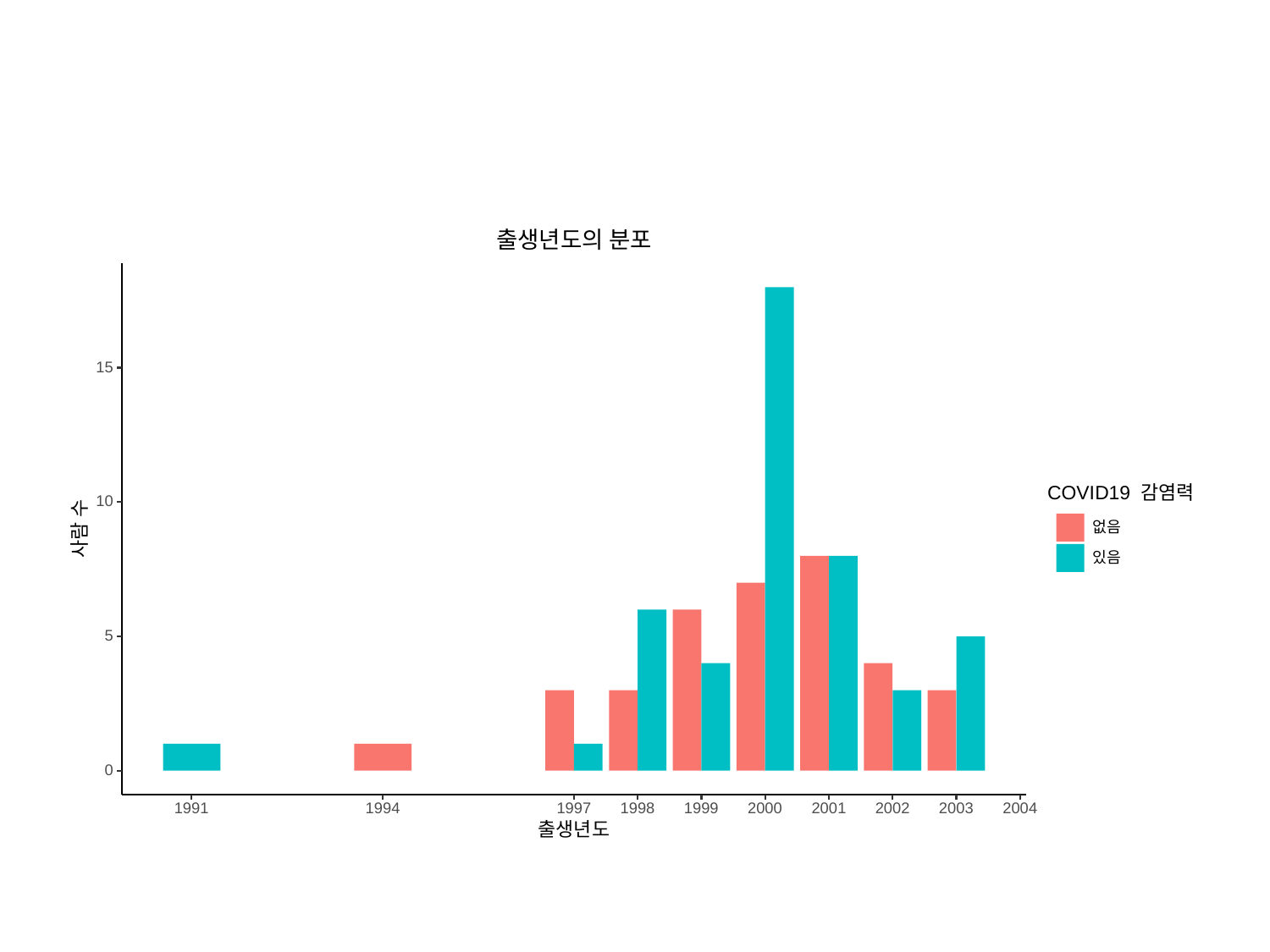

출생년도의 분포

15

COVID19 감염력
10

사람 수
없음

있음

5

0

2003
1991
1994
1997
1998
1999
2000
2001
2002
2004
출생년도